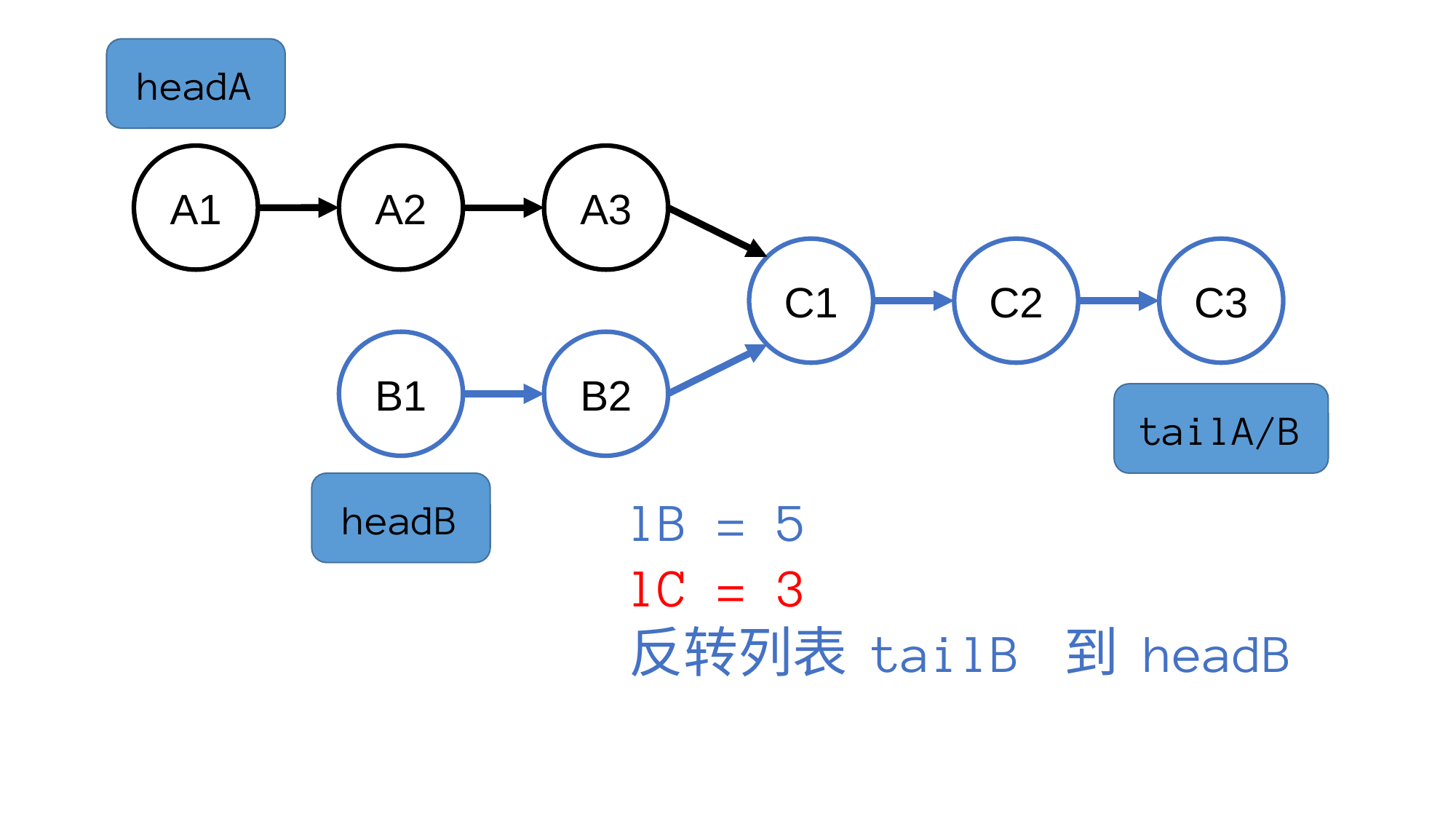

headA
A1
A2
A3
C1
C2
C3
B1
B2
tailA/B
headB
lB = 5
lC = 3
反转列表 tailB 到 headB